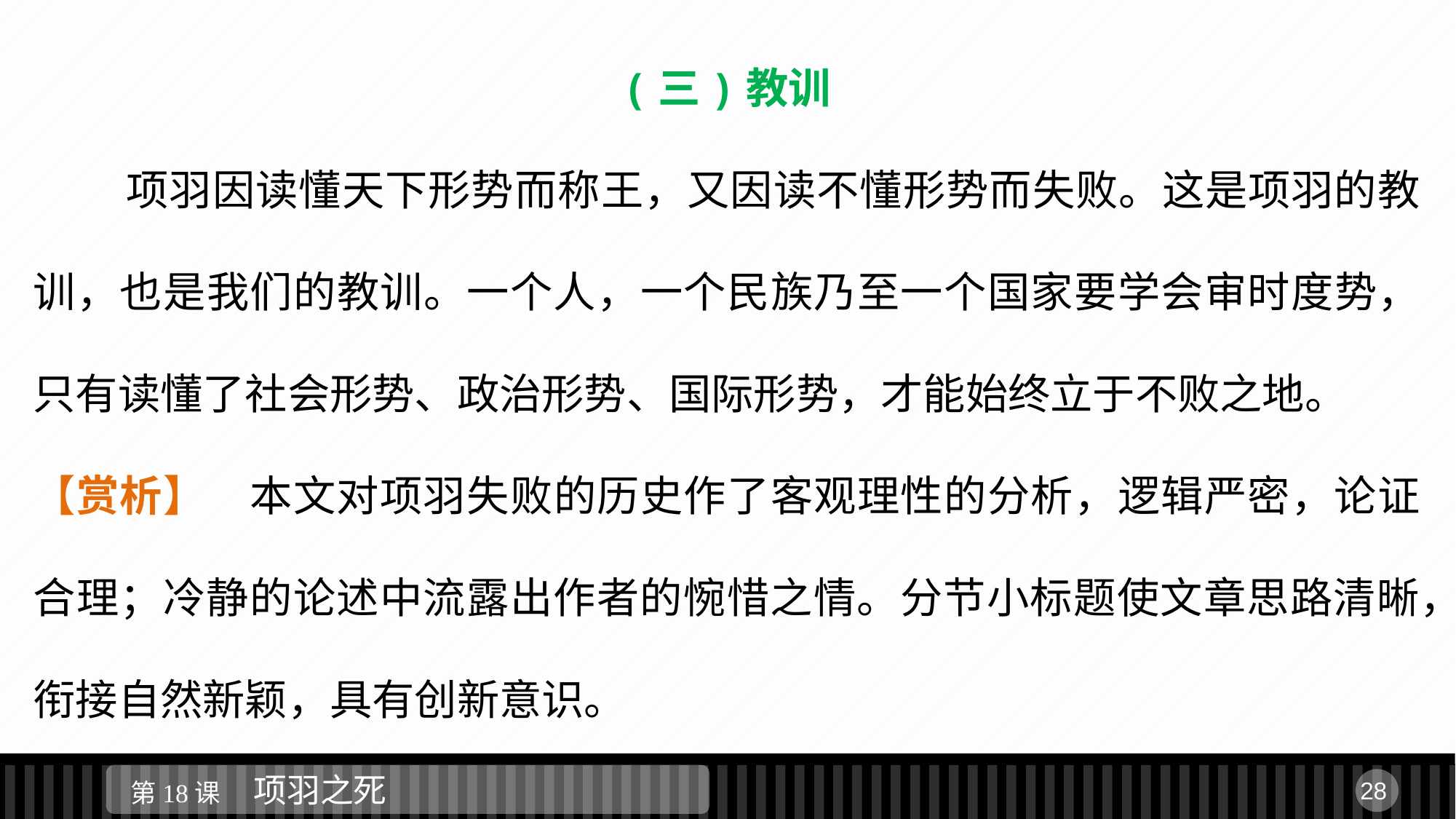

(三)教训
        项羽因读懂天下形势而称王，又因读不懂形势而失败。这是项羽的教训，也是我们的教训。一个人，一个民族乃至一个国家要学会审时度势，只有读懂了社会形势、政治形势、国际形势，才能始终立于不败之地。
【赏析】　本文对项羽失败的历史作了客观理性的分析，逻辑严密，论证合理；冷静的论述中流露出作者的惋惜之情。分节小标题使文章思路清晰，衔接自然新颖，具有创新意识。